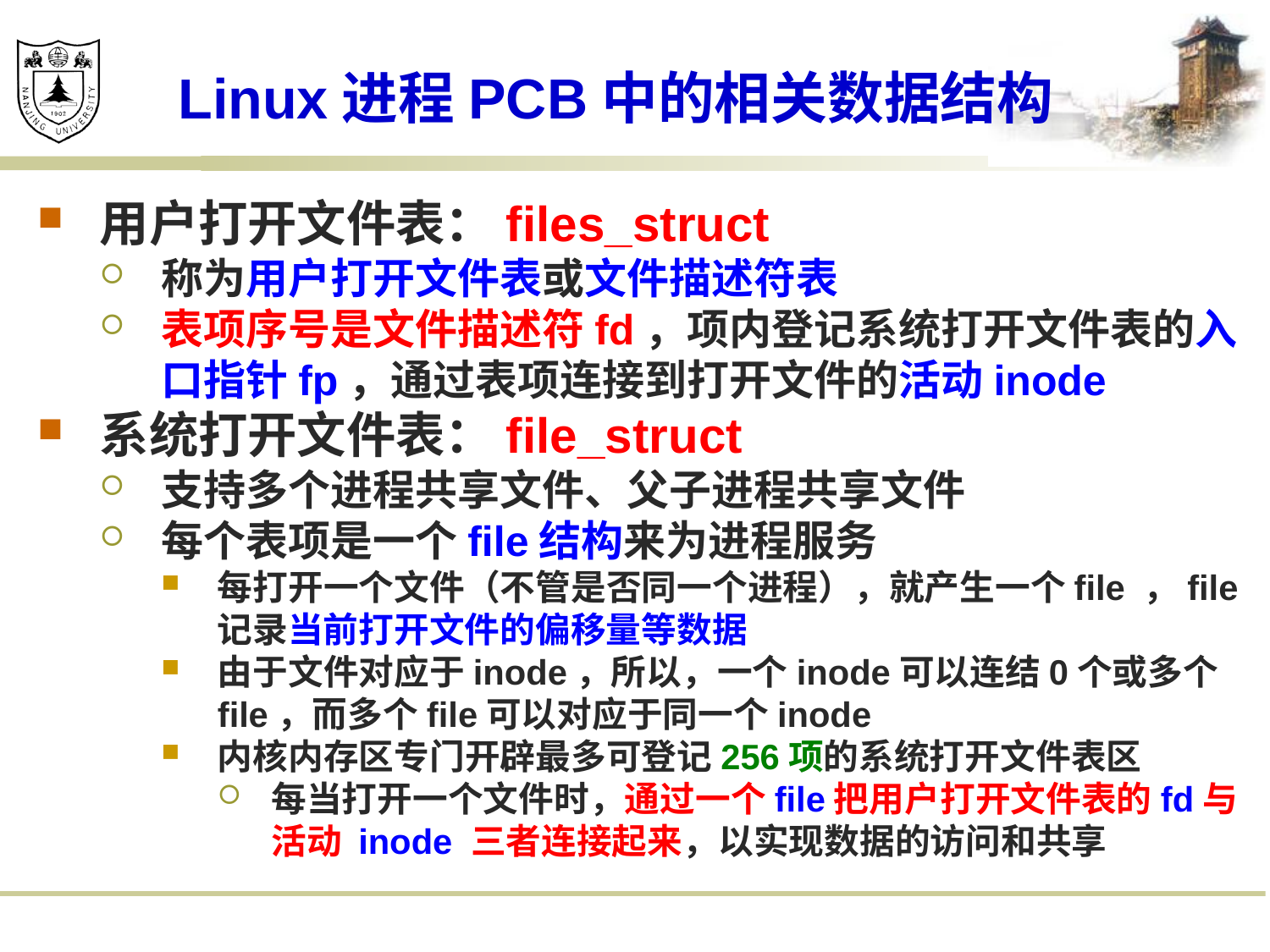

# Linux进程PCB中的相关数据结构
用户打开文件表：files_struct
称为用户打开文件表或文件描述符表
表项序号是文件描述符fd，项内登记系统打开文件表的入口指针fp，通过表项连接到打开文件的活动inode
系统打开文件表：file_struct
支持多个进程共享文件、父子进程共享文件
每个表项是一个file结构来为进程服务
每打开一个文件（不管是否同一个进程），就产生一个file ，file记录当前打开文件的偏移量等数据
由于文件对应于inode，所以，一个inode可以连结0个或多个file，而多个file可以对应于同一个inode
内核内存区专门开辟最多可登记256项的系统打开文件表区
每当打开一个文件时，通过一个file把用户打开文件表的fd与活动 inode 三者连接起来，以实现数据的访问和共享
62